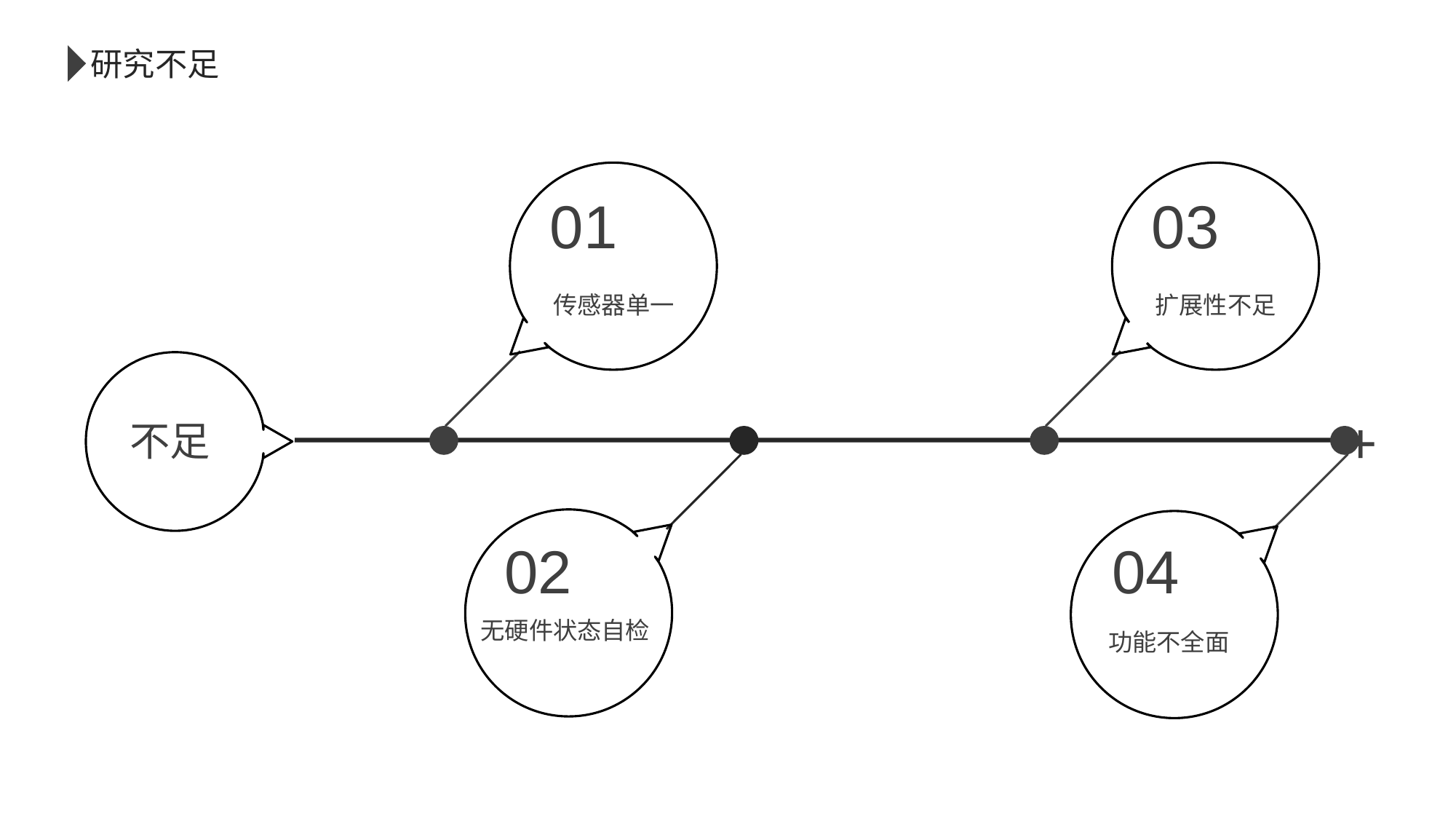

研究不足

01
03
传感器单一

扩展性不足

不足

+

02
04
无硬件状态自检
功能不全面